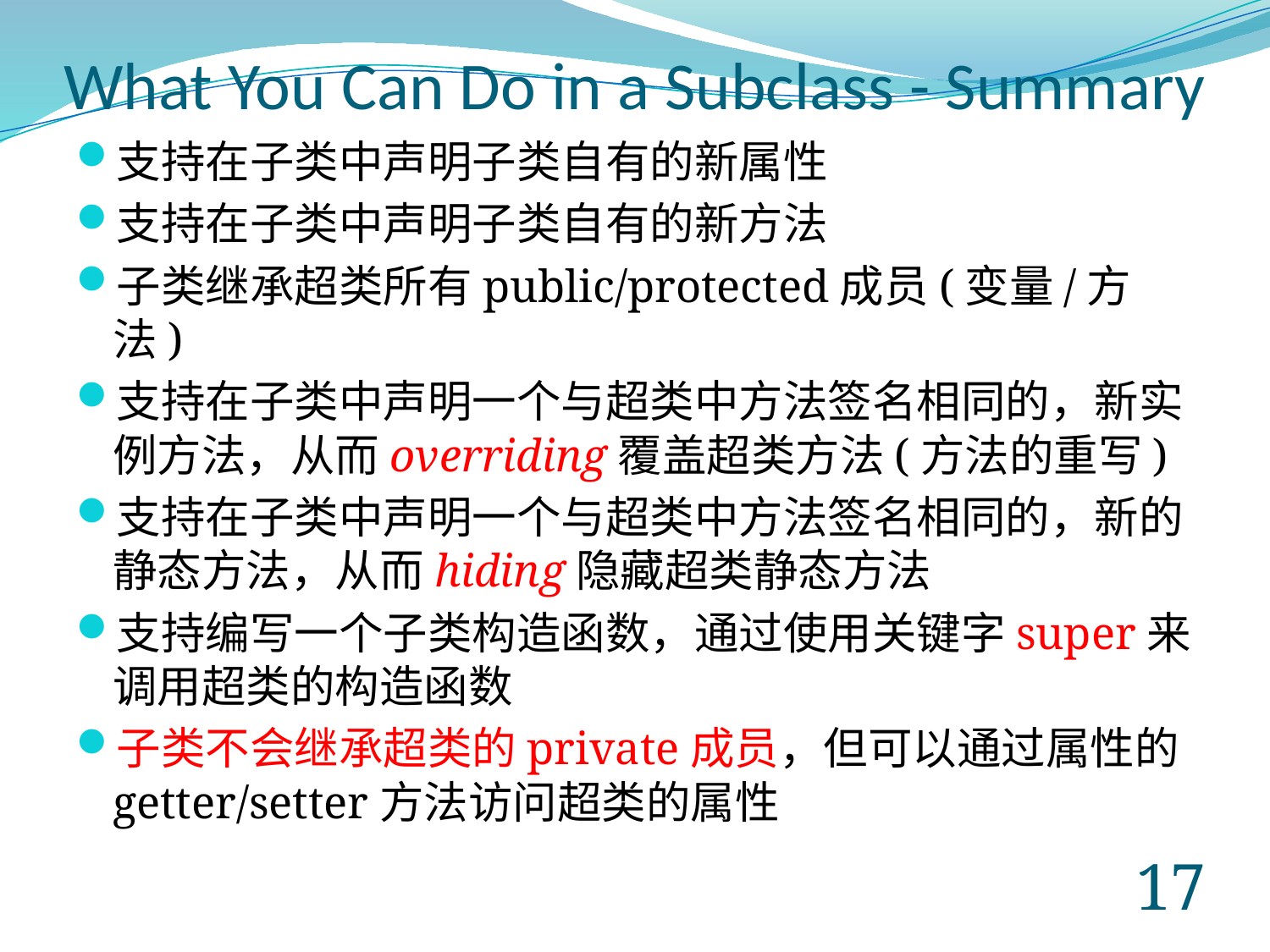

# What You Can Do in a Subclass - Summary
支持在子类中声明子类自有的新属性
支持在子类中声明子类自有的新方法
子类继承超类所有public/protected成员(变量/方法)
支持在子类中声明一个与超类中方法签名相同的，新实例方法，从而overriding覆盖超类方法(方法的重写)
支持在子类中声明一个与超类中方法签名相同的，新的静态方法，从而hiding隐藏超类静态方法
支持编写一个子类构造函数，通过使用关键字super来调用超类的构造函数
子类不会继承超类的private成员，但可以通过属性的getter/setter方法访问超类的属性

17